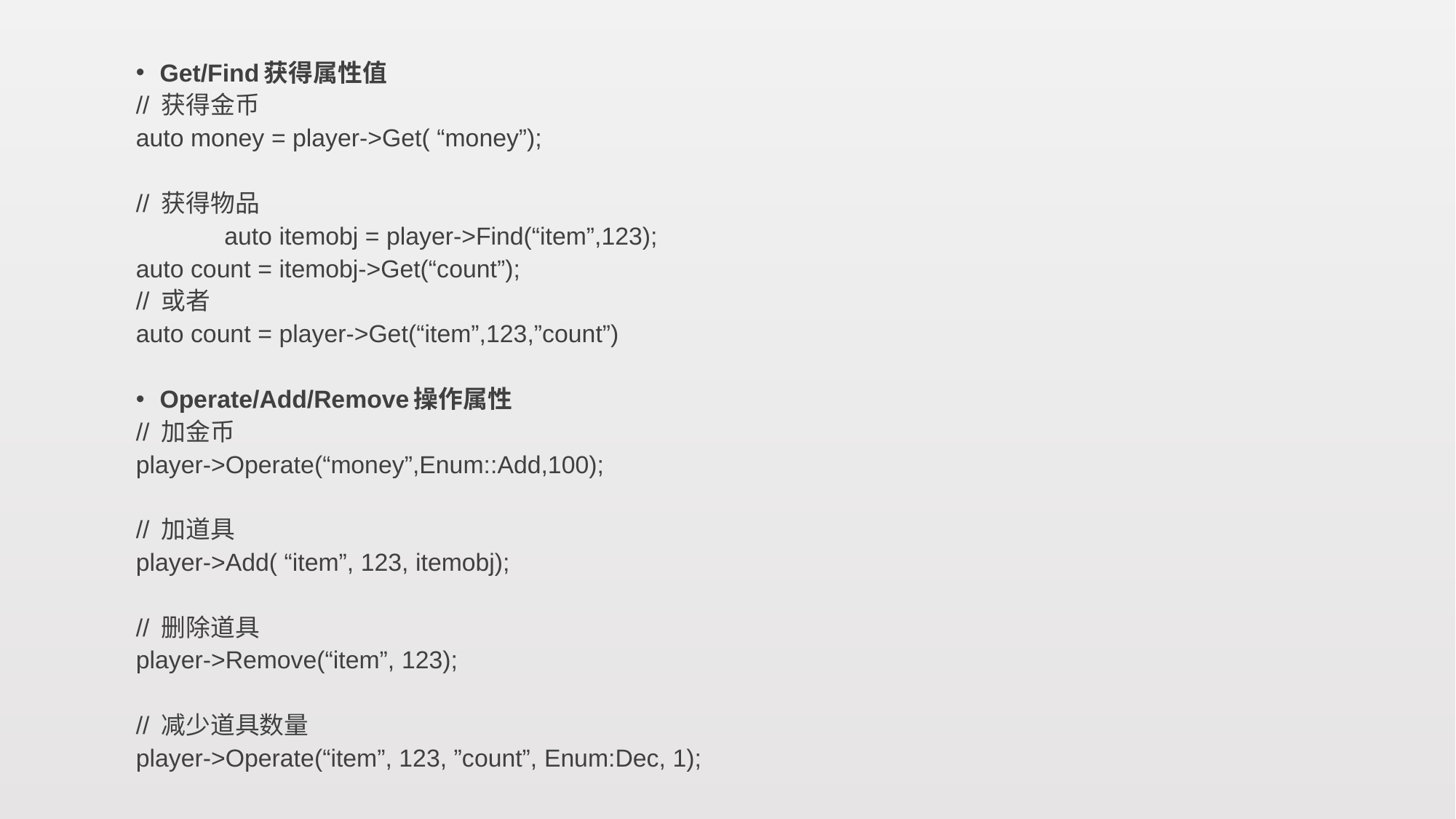

Get/Find获得属性值
	// 获得金币
	auto money = player->Get( “money”);

	// 获得物品
      	auto itemobj = player->Find(“item”,123);
	auto count = itemobj->Get(“count”);
	// 或者
	auto count = player->Get(“item”,123,”count”)

Operate/Add/Remove操作属性
	// 加金币
	player->Operate(“money”,Enum::Add,100);

	// 加道具
	player->Add( “item”, 123, itemobj);

	// 删除道具
	player->Remove(“item”, 123);

	// 减少道具数量
	player->Operate(“item”, 123, ”count”, Enum:Dec, 1);